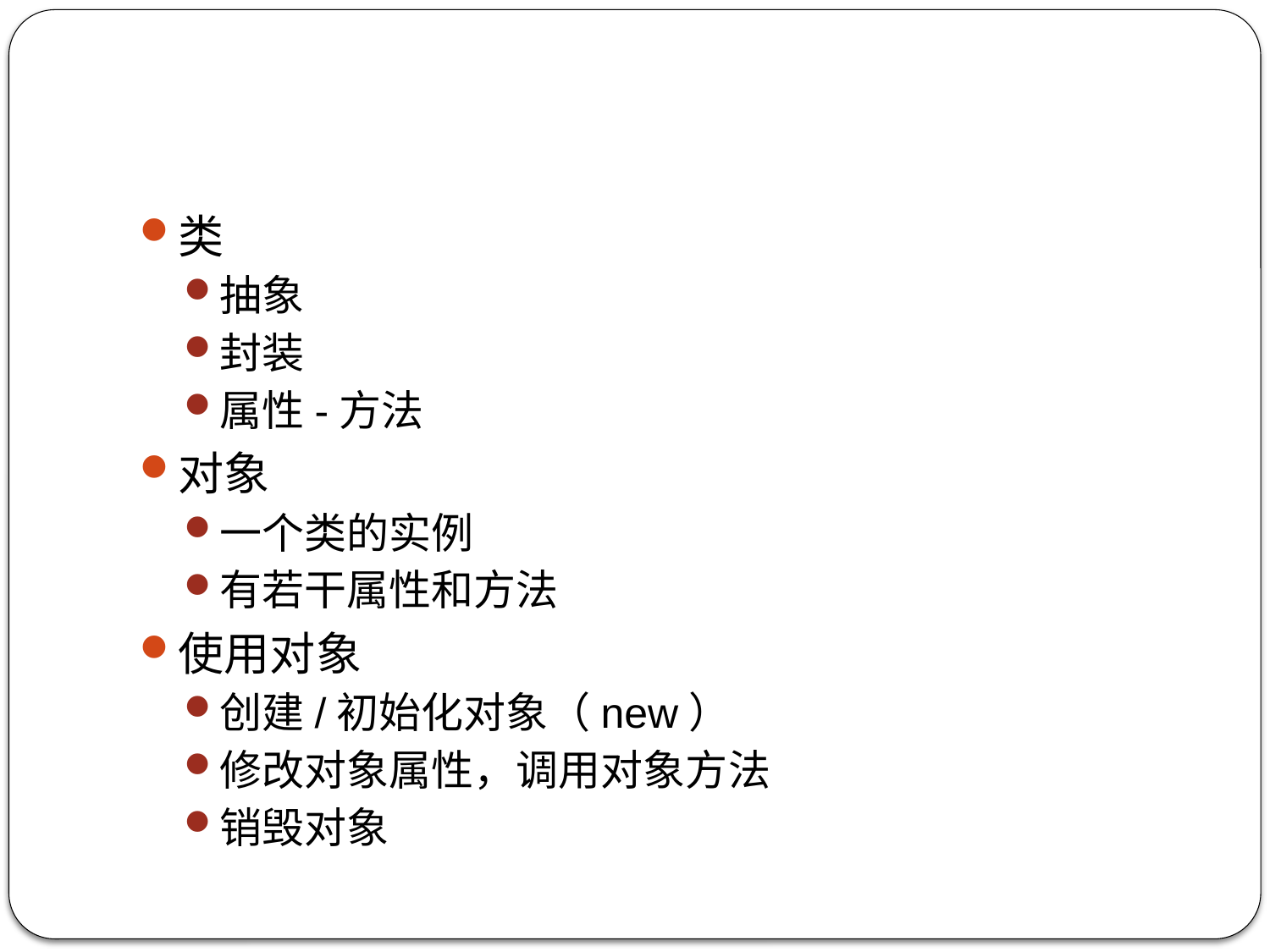

#
类
抽象
封装
属性-方法
对象
一个类的实例
有若干属性和方法
使用对象
创建/初始化对象（new）
修改对象属性，调用对象方法
销毁对象